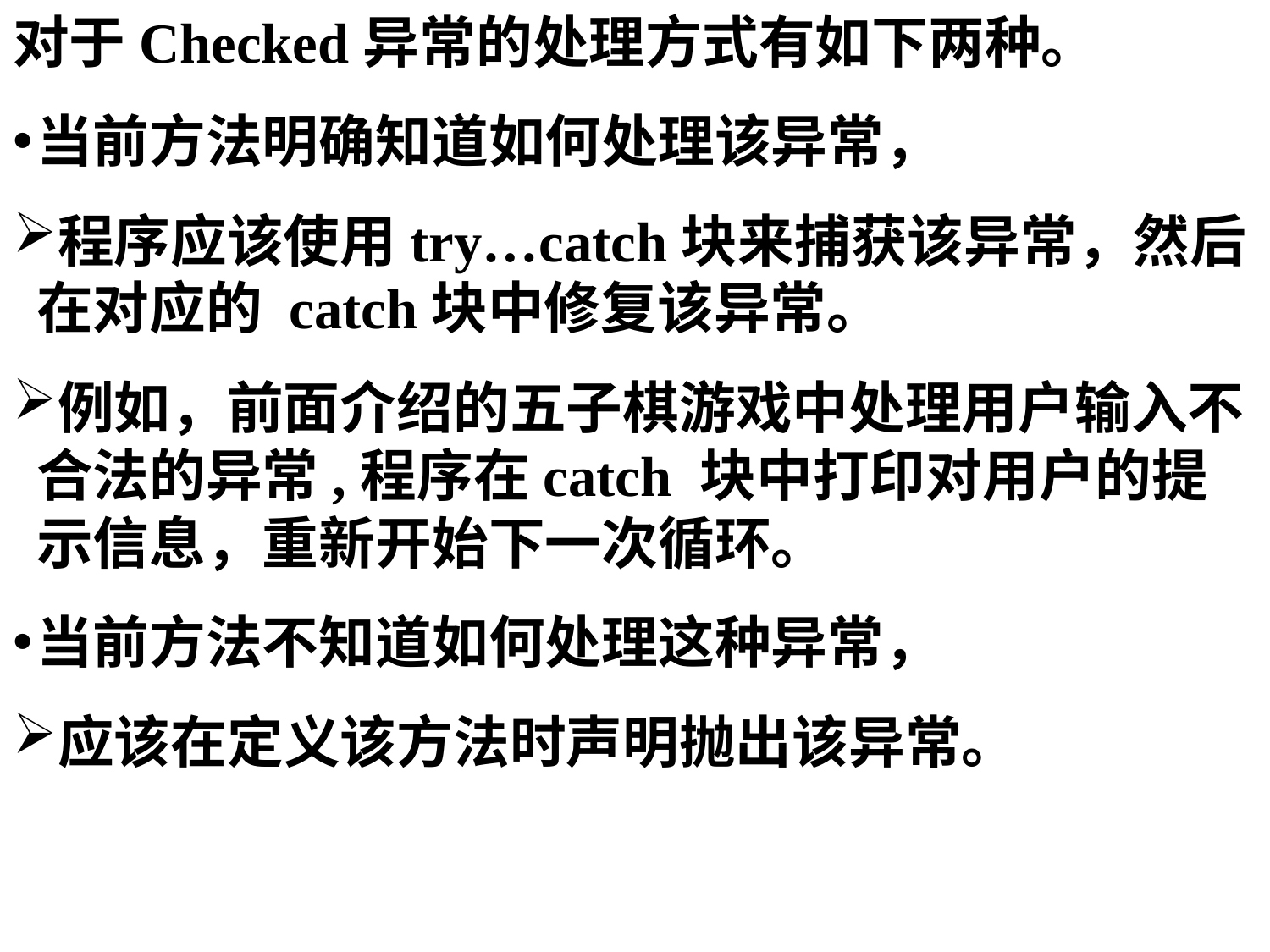

对于Checked异常的处理方式有如下两种。
当前方法明确知道如何处理该异常，
程序应该使用try…catch块来捕获该异常，然后在对应的 catch块中修复该异常。
例如，前面介绍的五子棋游戏中处理用户输入不合法的异常,程序在catch 块中打印对用户的提示信息，重新开始下一次循环。
当前方法不知道如何处理这种异常，
应该在定义该方法时声明抛出该异常。